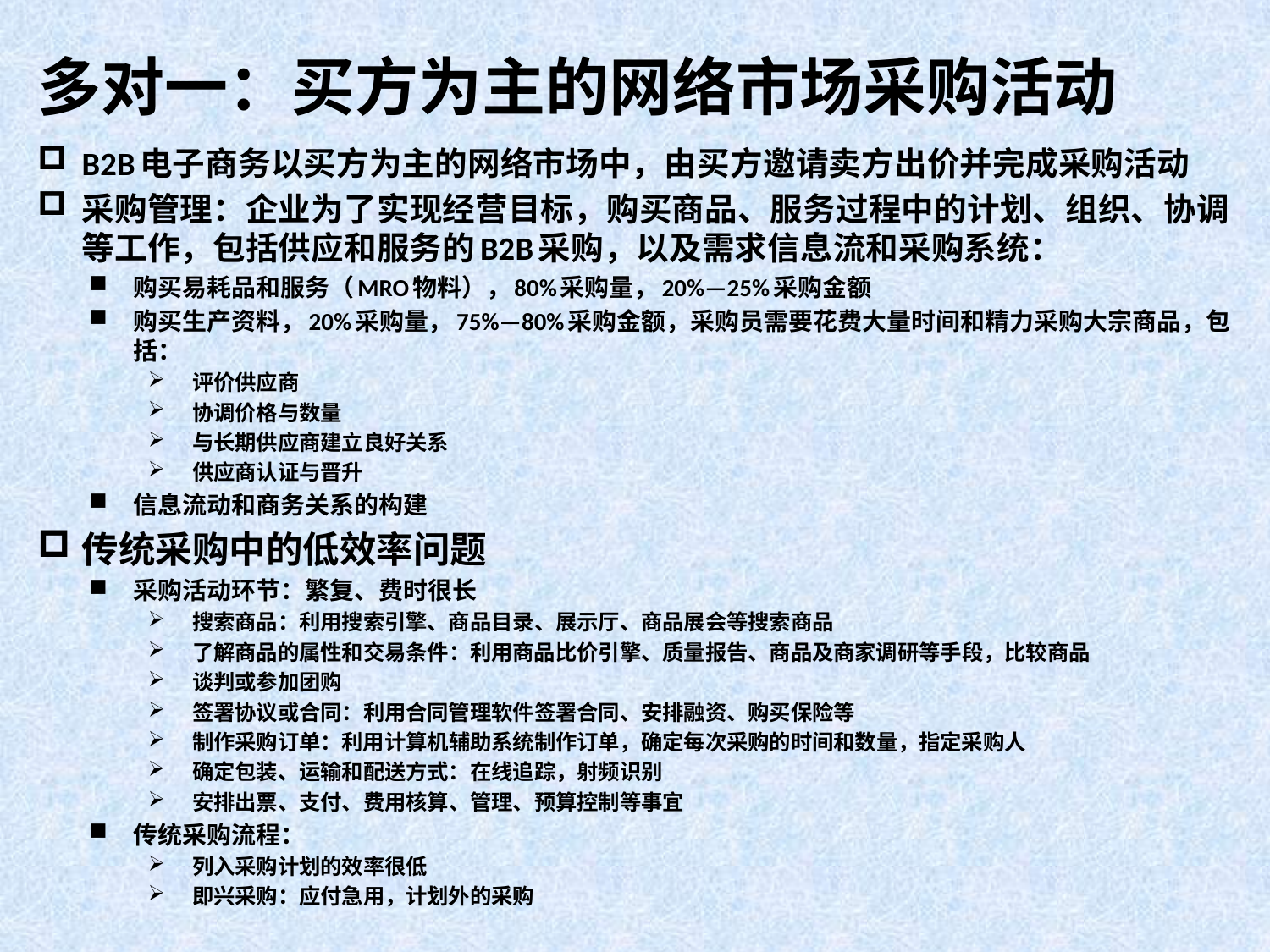

# 多对一：买方为主的网络市场采购活动
B2B电子商务以买方为主的网络市场中，由买方邀请卖方出价并完成采购活动
采购管理：企业为了实现经营目标，购买商品、服务过程中的计划、组织、协调等工作，包括供应和服务的B2B采购，以及需求信息流和采购系统：
购买易耗品和服务（MRO物料），80%采购量，20%—25%采购金额
购买生产资料，20%采购量，75%—80%采购金额，采购员需要花费大量时间和精力采购大宗商品，包括：
评价供应商
协调价格与数量
与长期供应商建立良好关系
供应商认证与晋升
信息流动和商务关系的构建
传统采购中的低效率问题
采购活动环节：繁复、费时很长
搜索商品：利用搜索引擎、商品目录、展示厅、商品展会等搜索商品
了解商品的属性和交易条件：利用商品比价引擎、质量报告、商品及商家调研等手段，比较商品
谈判或参加团购
签署协议或合同：利用合同管理软件签署合同、安排融资、购买保险等
制作采购订单：利用计算机辅助系统制作订单，确定每次采购的时间和数量，指定采购人
确定包装、运输和配送方式：在线追踪，射频识别
安排出票、支付、费用核算、管理、预算控制等事宜
传统采购流程：
列入采购计划的效率很低
即兴采购：应付急用，计划外的采购